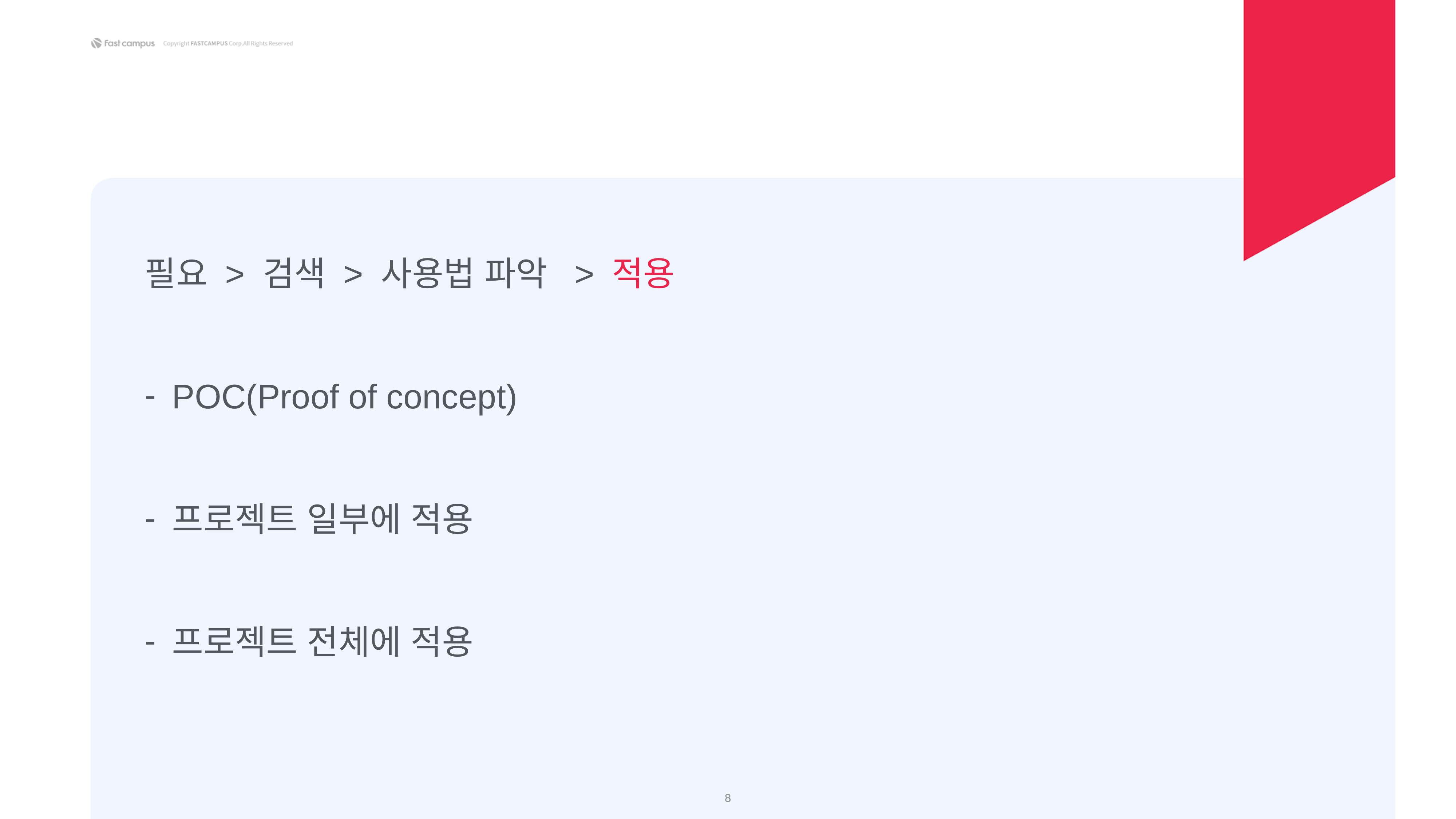

필요 > 검색 > 사용법 파악  > 적용

POC(Proof of concept)

프로젝트 일부에 적용

프로젝트 전체에 적용
8